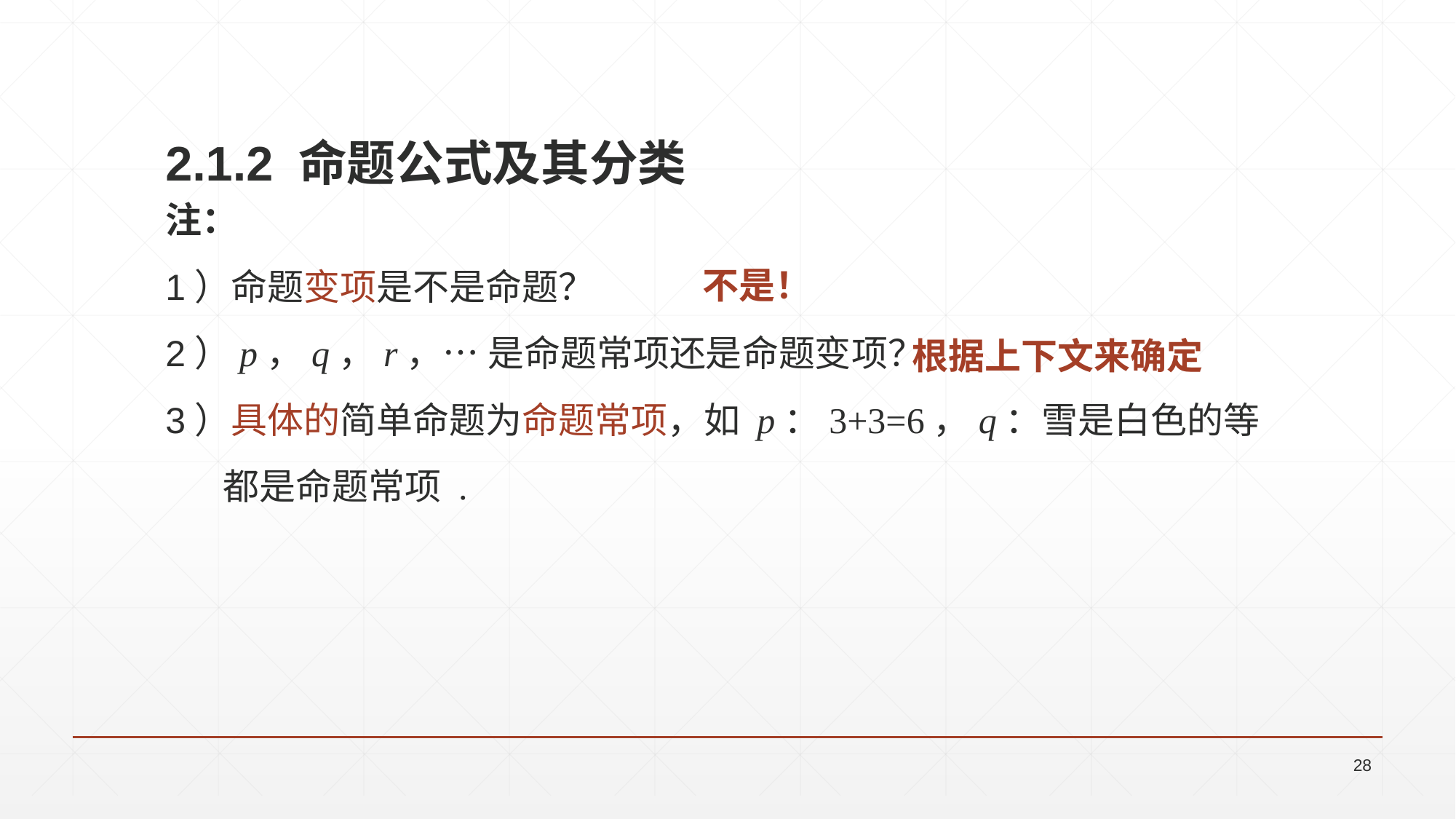

2.1.2 命题公式及其分类
注：
1）命题变项是不是命题？
2）p，q，r，… 是命题常项还是命题变项？
3）具体的简单命题为命题常项，如 p：3+3=6，q：雪是白色的等
      都是命题常项 .

不是！
根据上下文来确定
28